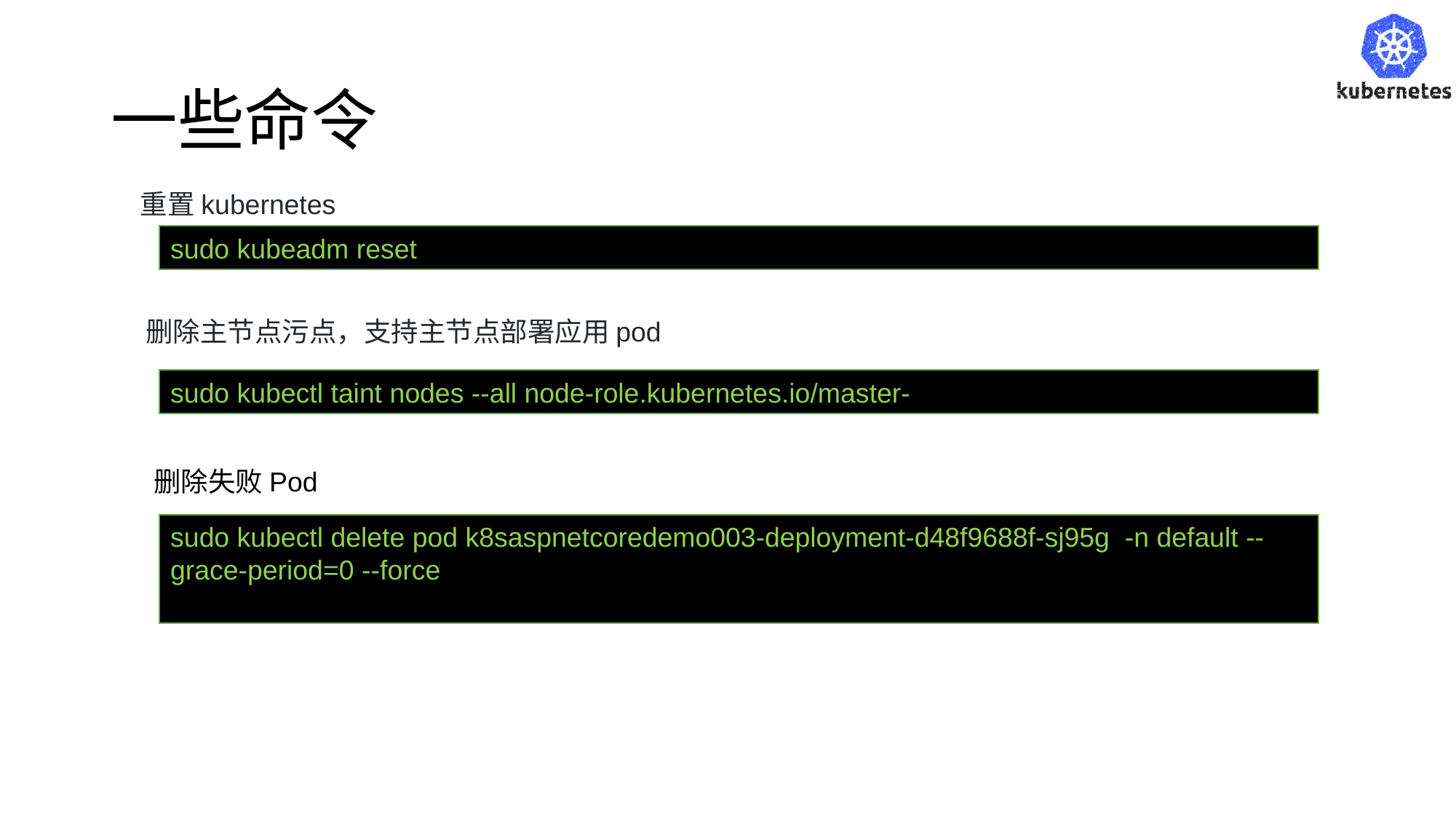

# 一些命令
重置kubernetes
sudo kubeadm reset
删除主节点污点，支持主节点部署应用pod
sudo kubectl taint nodes --all node-role.kubernetes.io/master-
删除失败Pod
sudo kubectl delete pod k8saspnetcoredemo003-deployment-d48f9688f-sj95g  -n default --grace-period=0 --force